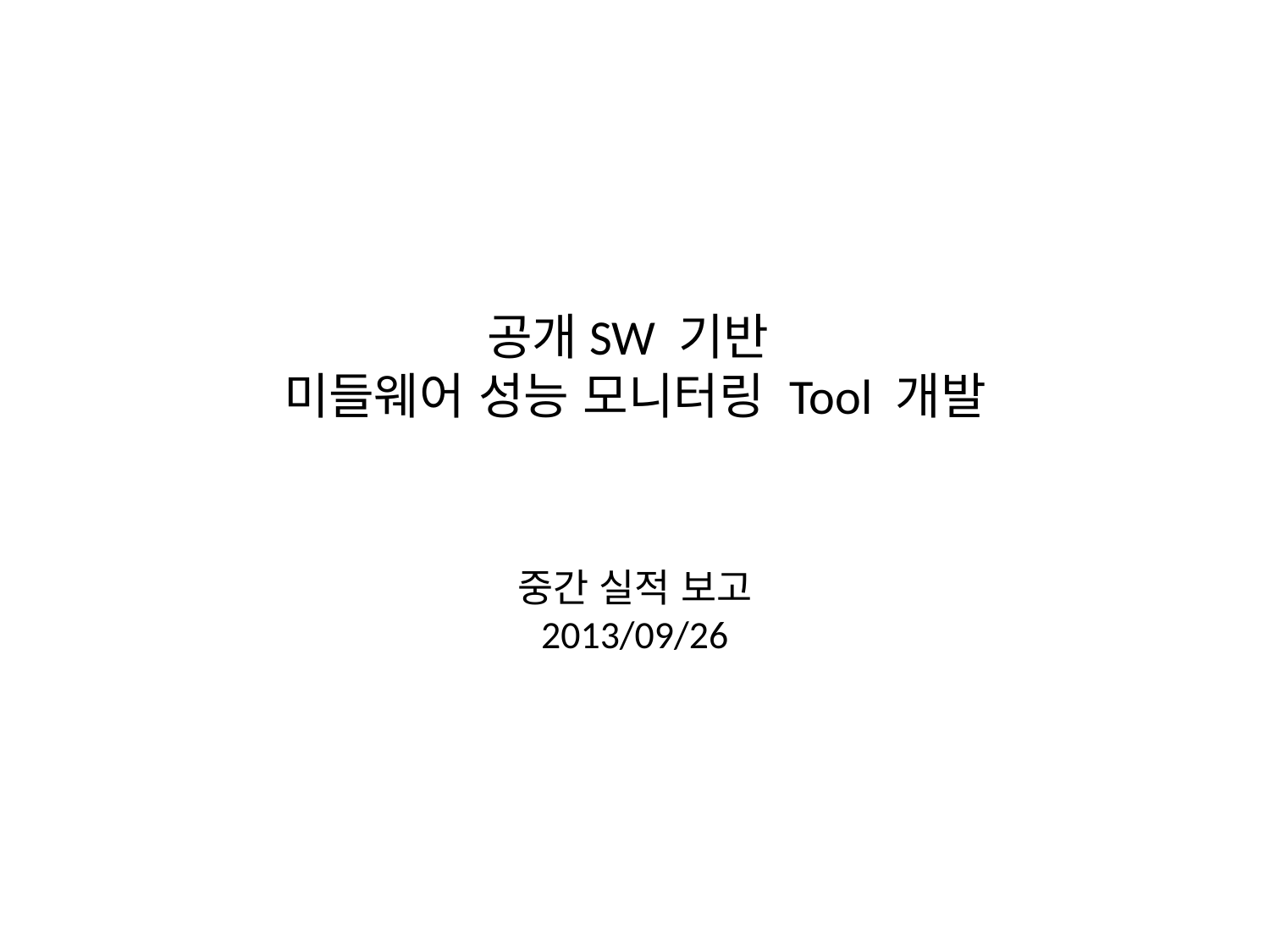

# 공개SW 기반 미들웨어 성능 모니터링 Tool 개발 중간 실적 보고 2013/09/26